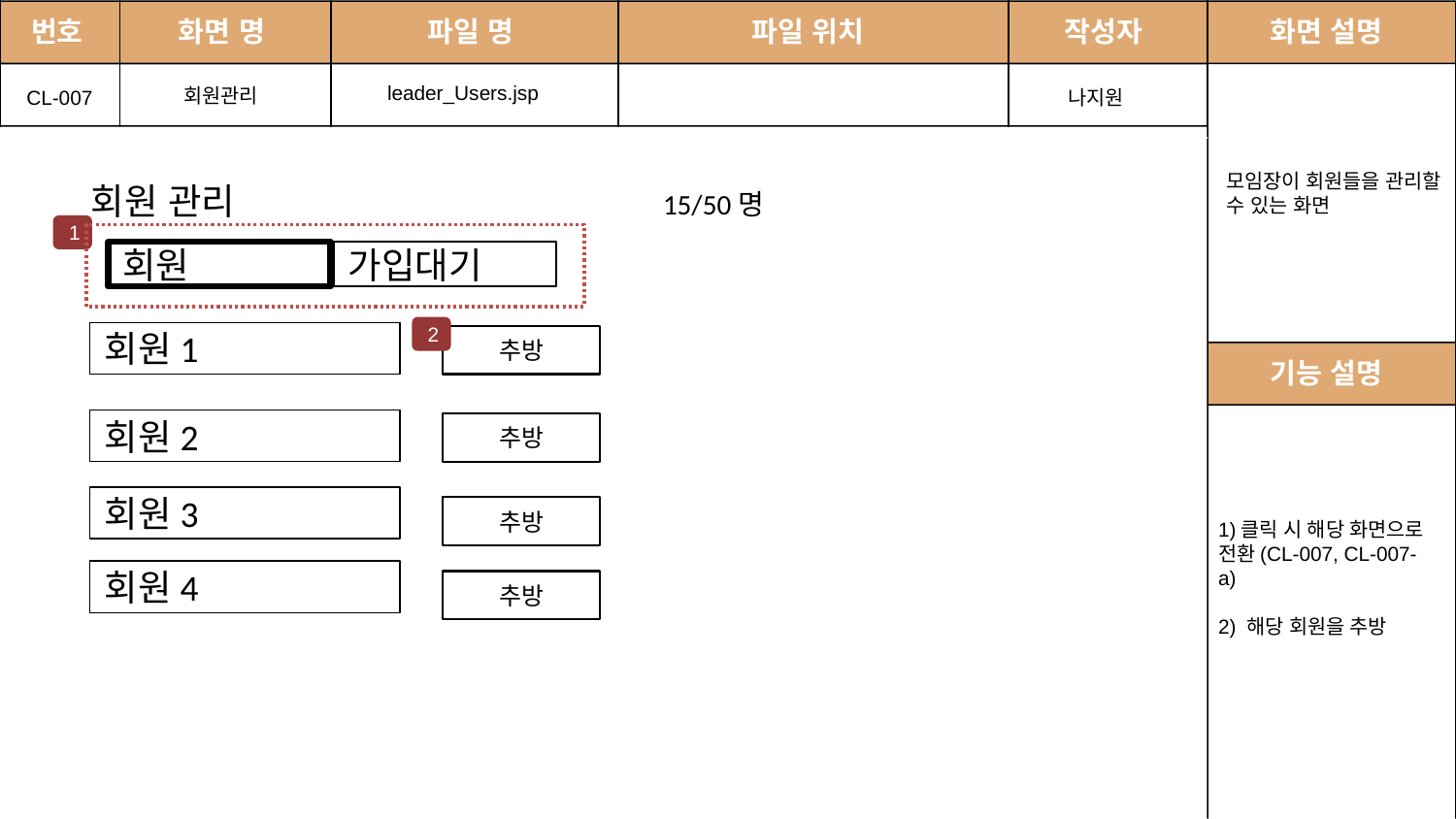

번호
화면 명
파일 명
# 파일 위치
작성자
화면 설명

leader_Users.jsp

회원관리

CL-007
나지원
2
2

모임장이 회원들을 관리할 수 있는 화면
회원 관리
 15/50명
1

회원
가입대기
2
회원1
추방
기능 설명
회원2
추방
회원3
추방
1)클릭 시 해당 화면으로 전환(CL-007, CL-007-a)

2) 해당 회원을 추방
회원4
추방